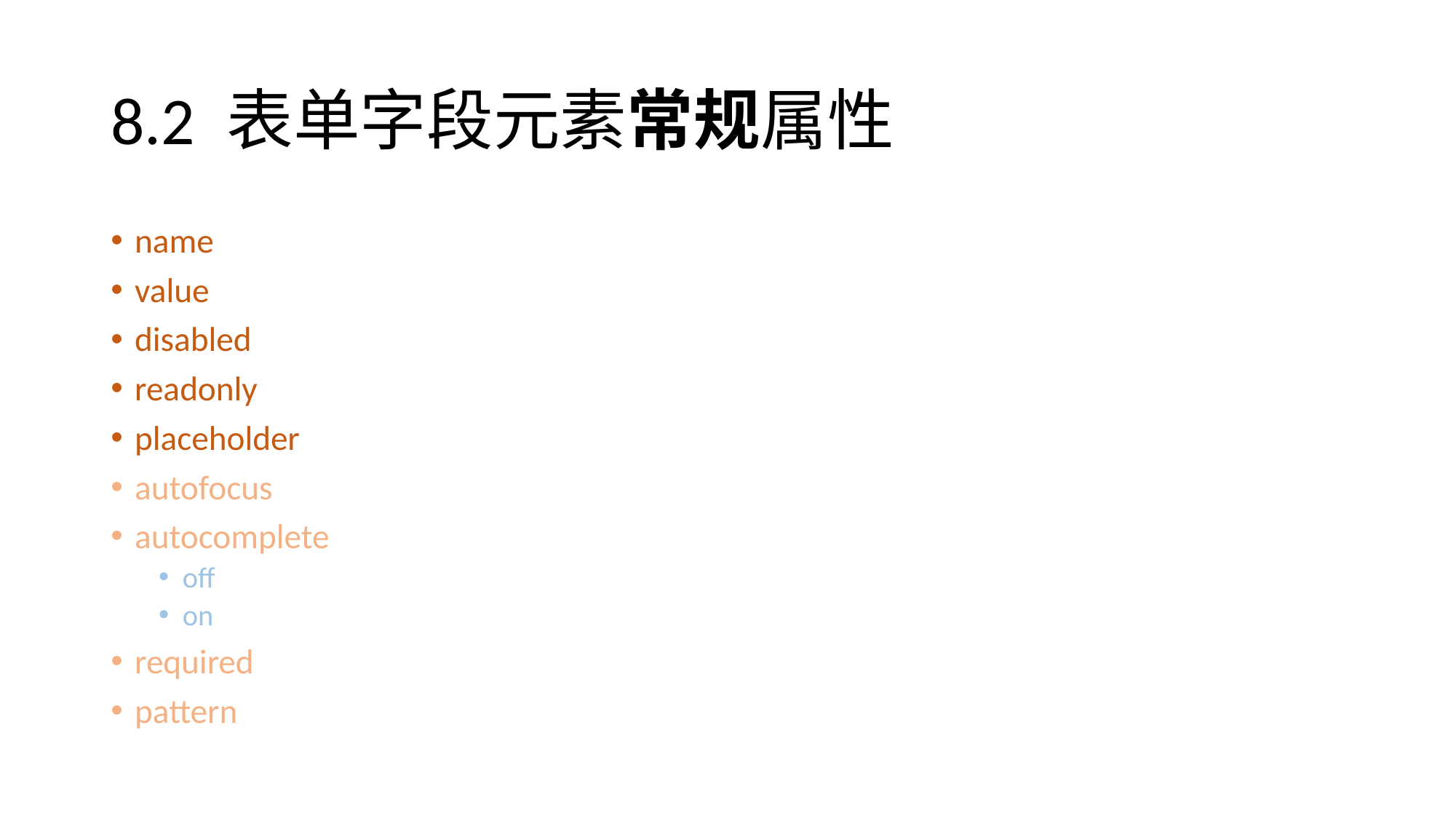

# 8.2 表单字段元素常规属性
name
value
disabled
readonly
placeholder
autofocus
autocomplete
off
on
required
pattern